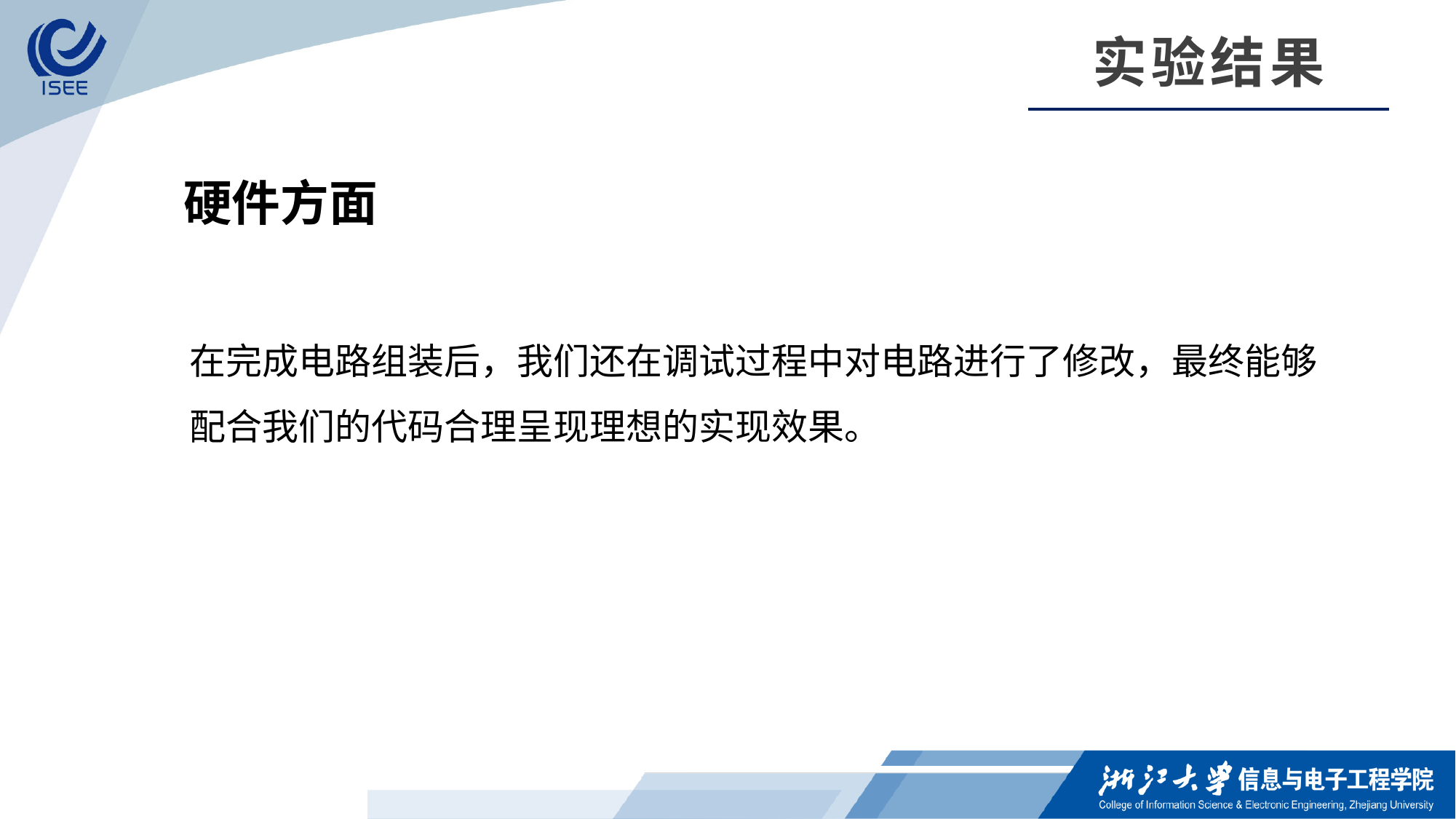

实验结果
硬件方面
在完成电路组装后，我们还在调试过程中对电路进行了修改，最终能够配合我们的代码合理呈现理想的实现效果。